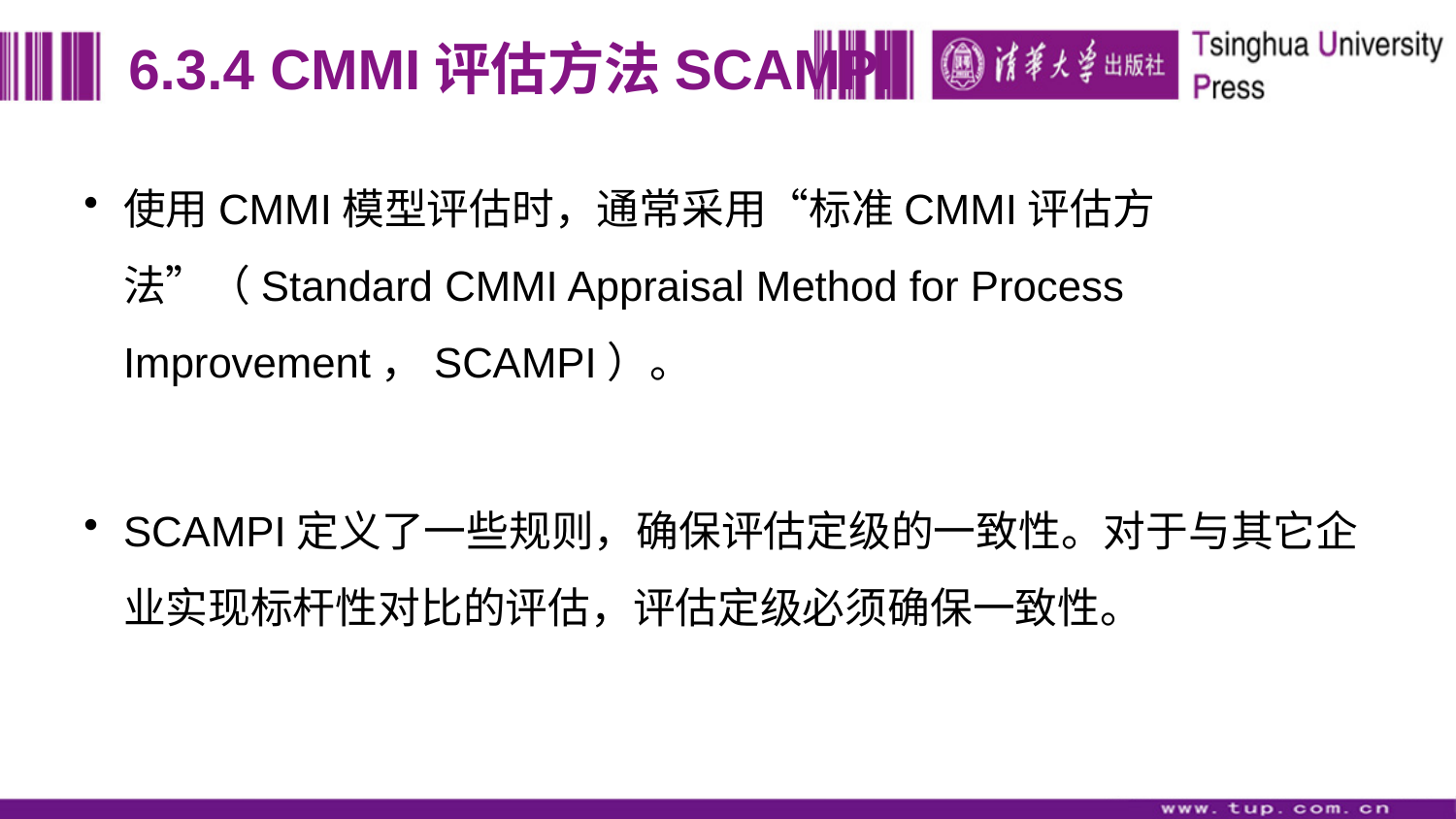

# 6.3.4 CMMI评估方法SCAMPI
使用CMMI模型评估时，通常采用“标准CMMI评估方法”（Standard CMMI Appraisal Method for Process Improvement，SCAMPI）。

SCAMPI定义了一些规则，确保评估定级的一致性。对于与其它企业实现标杆性对比的评估，评估定级必须确保一致性。